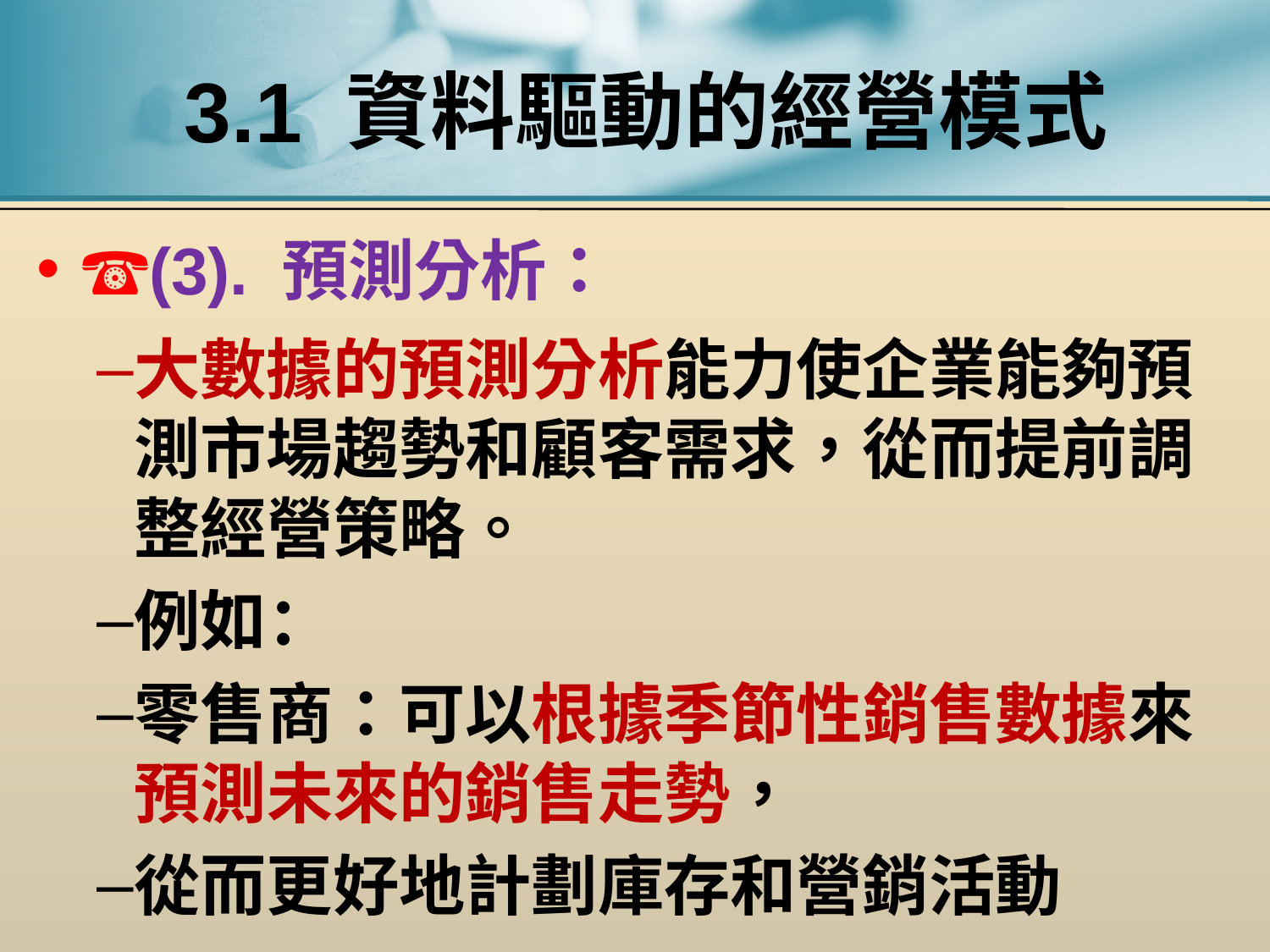

# 3.1 資料驅動的經營模式
☎(3). 預測分析：
大數據的預測分析能力使企業能夠預測市場趨勢和顧客需求，從而提前調整經營策略。
例如：
零售商：可以根據季節性銷售數據來預測未來的銷售走勢，
從而更好地計劃庫存和營銷活動